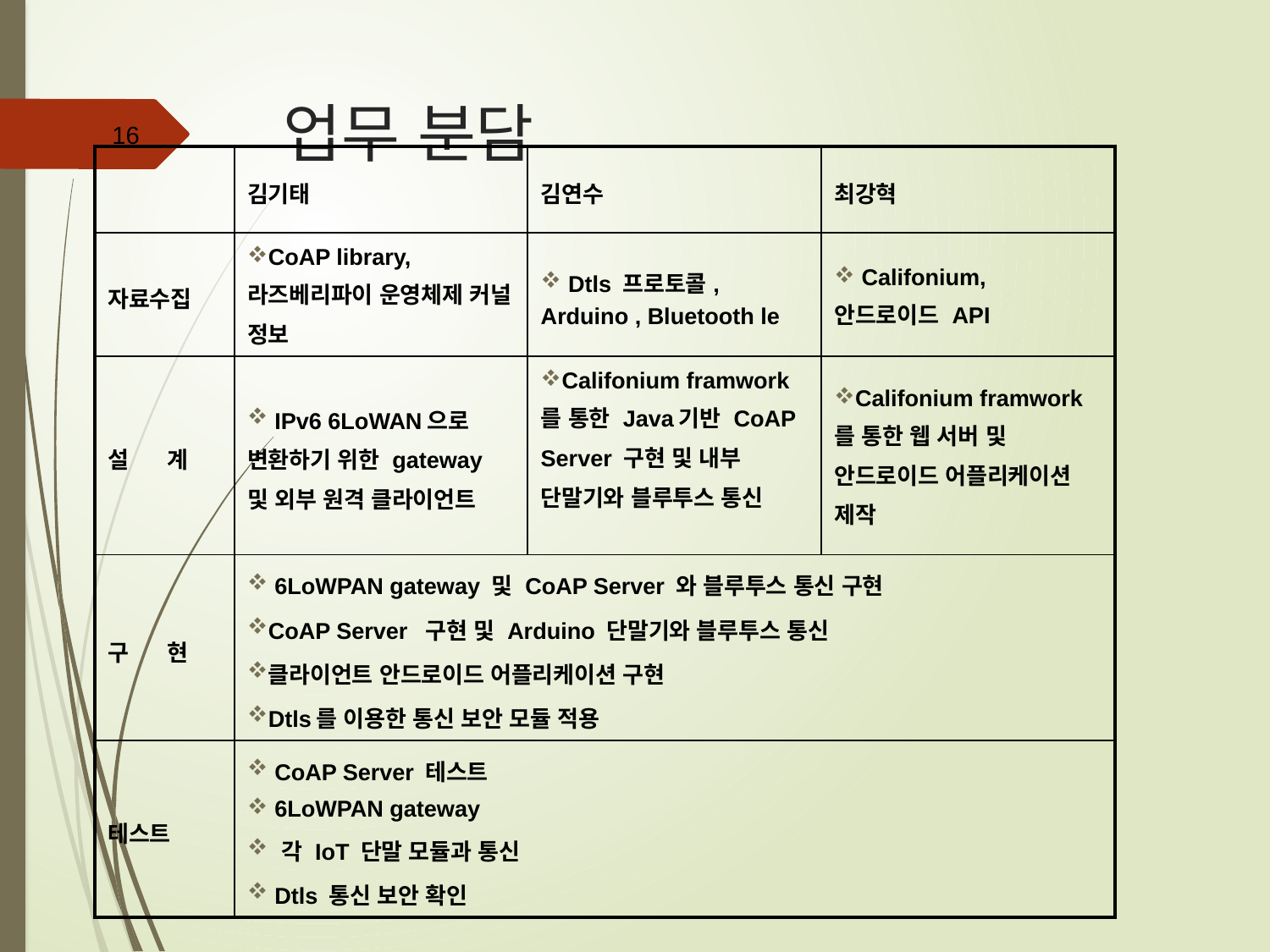

# 업무 분담
16
|  | 김기태 | 김연수 | 최강혁 |
| --- | --- | --- | --- |
| 자료수집 | CoAP library, 라즈베리파이 운영체제 커널 정보 | Dtls 프로토콜, Arduino , Bluetooth le | Califonium, 안드로이드 API |
| 설 계 | IPv6 6LoWAN으로 변환하기 위한 gateway 및 외부 원격 클라이언트 | Califonium framwork 를 통한 Java기반 CoAP Server 구현 및 내부 단말기와 블루투스 통신 | Califonium framwork 를 통한 웹 서버 및 안드로이드 어플리케이션 제작 |
| 구 현 | 6LoWPAN gateway 및 CoAP Server 와 블루투스 통신 구현 CoAP Server 구현 및 Arduino 단말기와 블루투스 통신 클라이언트 안드로이드 어플리케이션 구현 Dtls를 이용한 통신 보안 모듈 적용 |  |  |
| 테스트 | CoAP Server 테스트 6LoWPAN gateway 각 IoT 단말 모듈과 통신 Dtls 통신 보안 확인 |  |  |